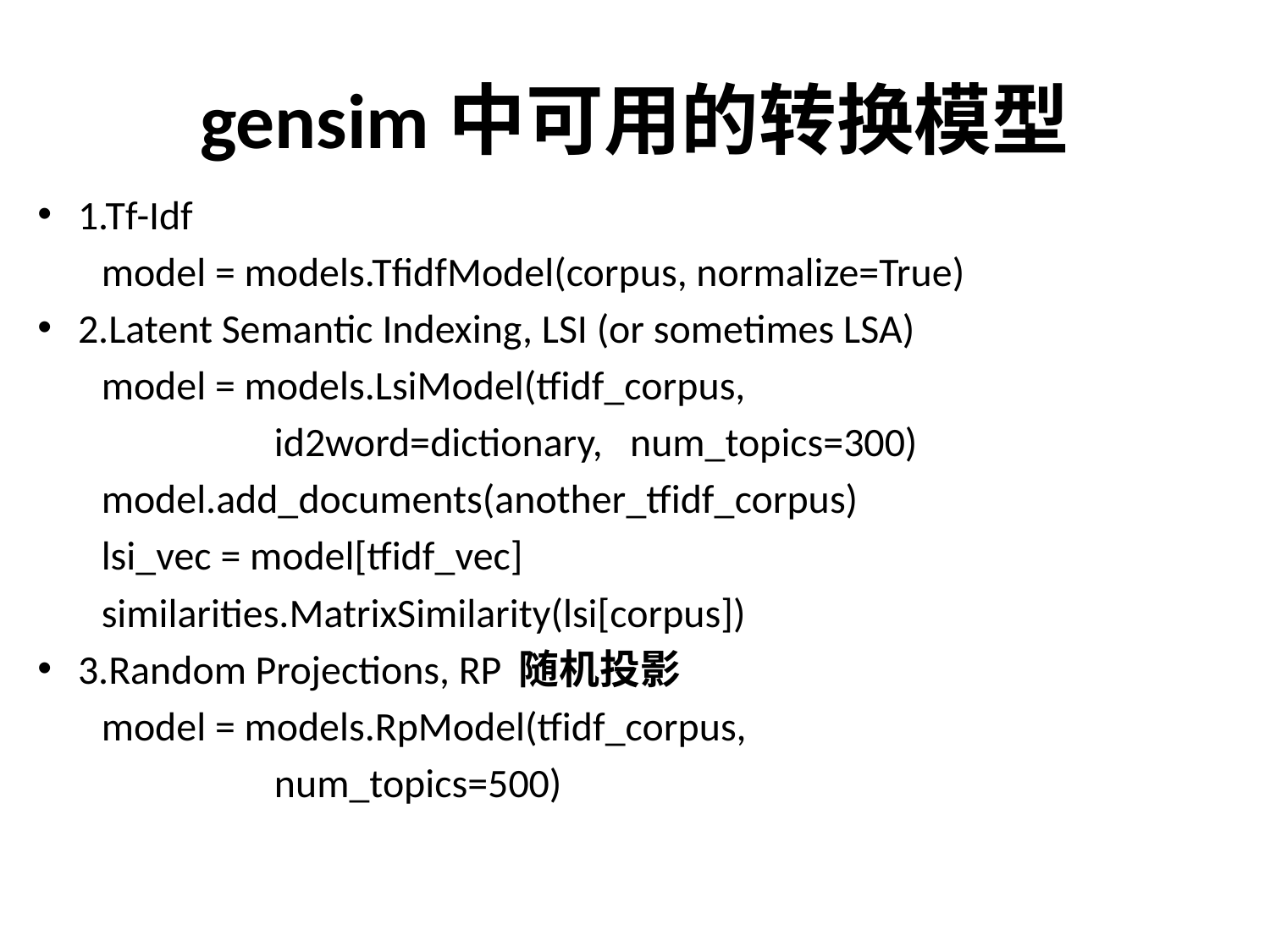

# gensim中可用的转换模型
1.Tf-Idf
       model = models.TfidfModel(corpus, normalize=True)
2.Latent Semantic Indexing, LSI (or sometimes LSA)
       model = models.LsiModel(tfidf_corpus,
                          id2word=dictionary,   num_topics=300)
       model.add_documents(another_tfidf_corpus)
       lsi_vec = model[tfidf_vec]
       similarities.MatrixSimilarity(lsi[corpus])
3.Random Projections, RP 随机投影
       model = models.RpModel(tfidf_corpus,
                          num_topics=500)